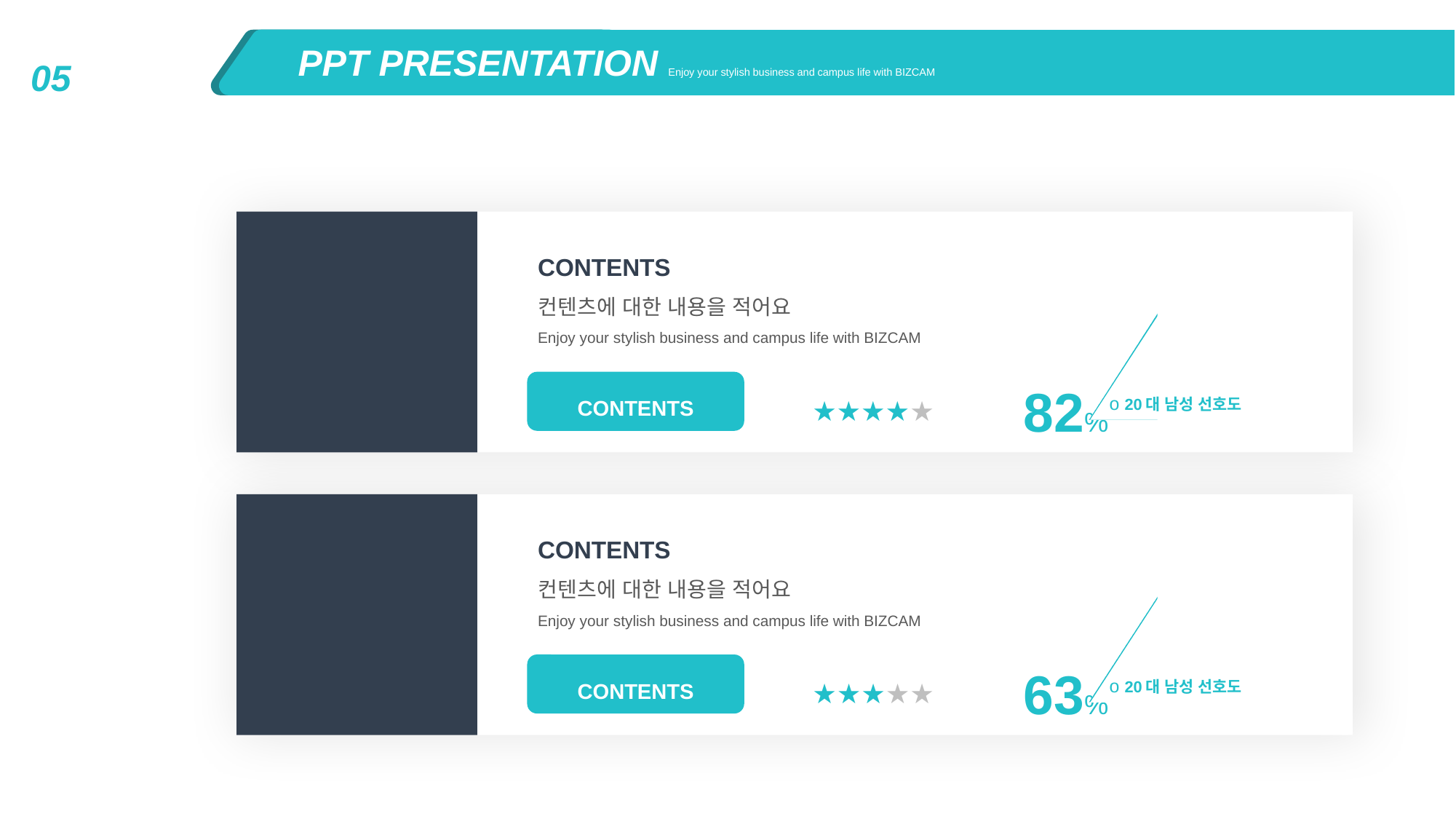

PPT PRESENTATION Enjoy your stylish business and campus life with BIZCAM

05

CONTENTS
컨텐츠에 대한 내용을 적어요
Enjoy your stylish business and campus life with BIZCAM

82%
CONTENTS
★★★★★
o 20대 남성 선호도

CONTENTS
컨텐츠에 대한 내용을 적어요
Enjoy your stylish business and campus life with BIZCAM

63%
CONTENTS
★★★★★
o 20대 남성 선호도